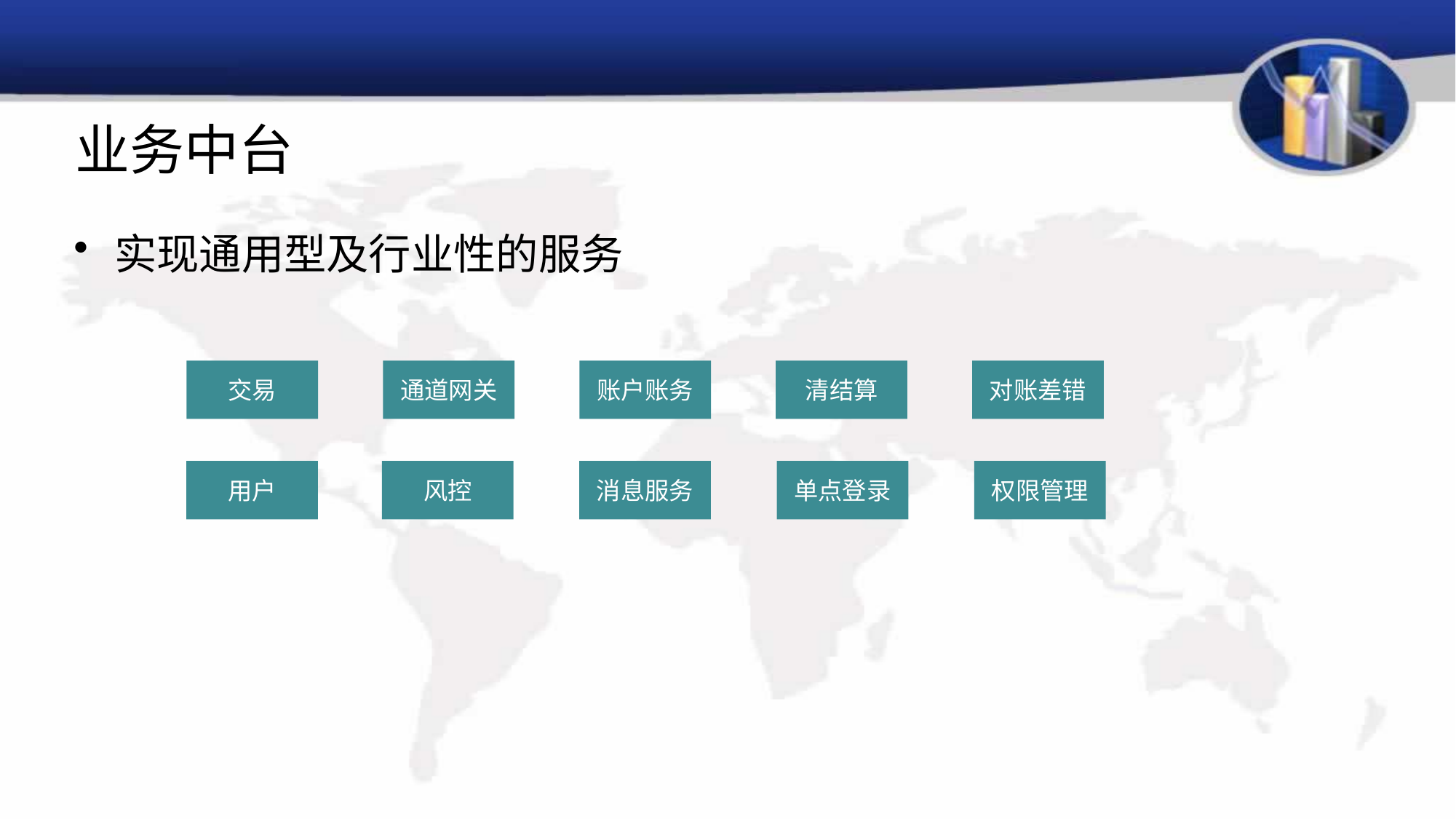

# 业务中台
实现通用型及行业性的服务
交易
通道网关
账户账务
清结算
对账差错
用户
风控
消息服务
单点登录
权限管理